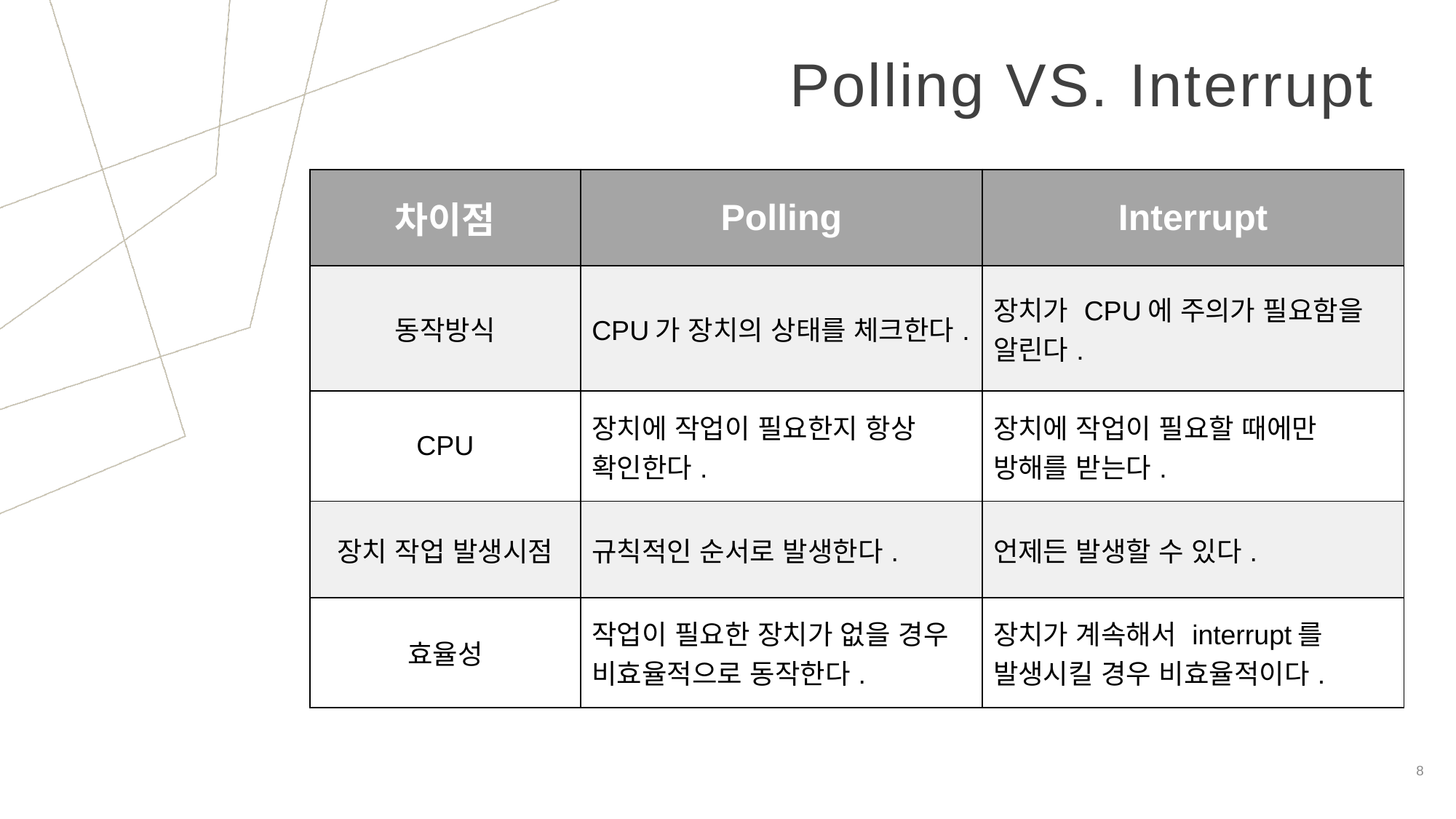

# Polling VS. Interrupt
| 차이점 | Polling | Interrupt |
| --- | --- | --- |
| 동작방식 | CPU가 장치의 상태를 체크한다. | 장치가 CPU에 주의가 필요함을 알린다. |
| CPU | 장치에 작업이 필요한지 항상 확인한다. | 장치에 작업이 필요할 때에만 방해를 받는다. |
| 장치 작업 발생시점 | 규칙적인 순서로 발생한다. | 언제든 발생할 수 있다. |
| 효율성 | 작업이 필요한 장치가 없을 경우 비효율적으로 동작한다. | 장치가 계속해서 interrupt를 발생시킬 경우 비효율적이다. |
8